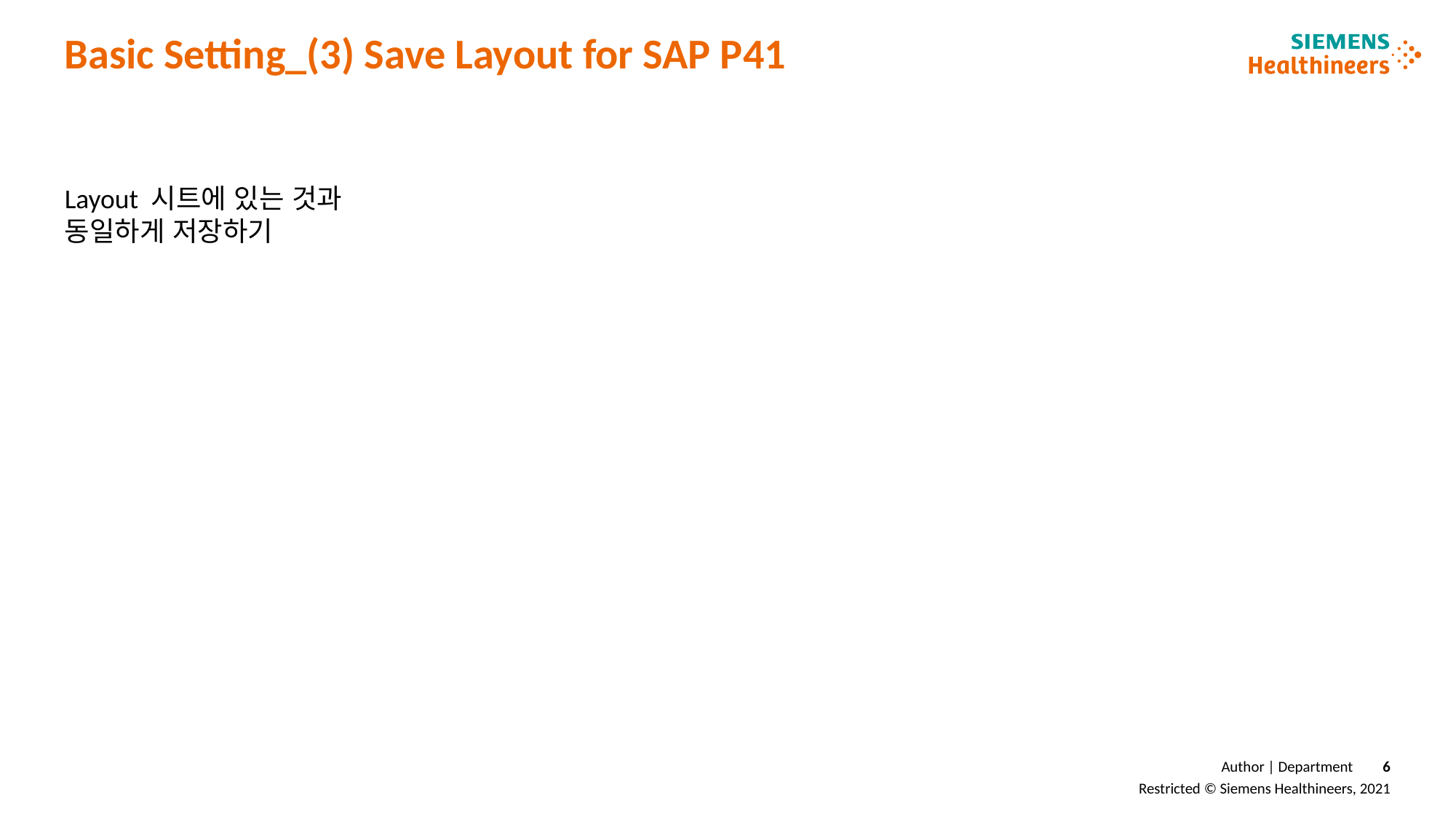

# Basic Setting_(3) Save Layout for SAP P41
Layout 시트에 있는 것과 동일하게 저장하기

Author | Department